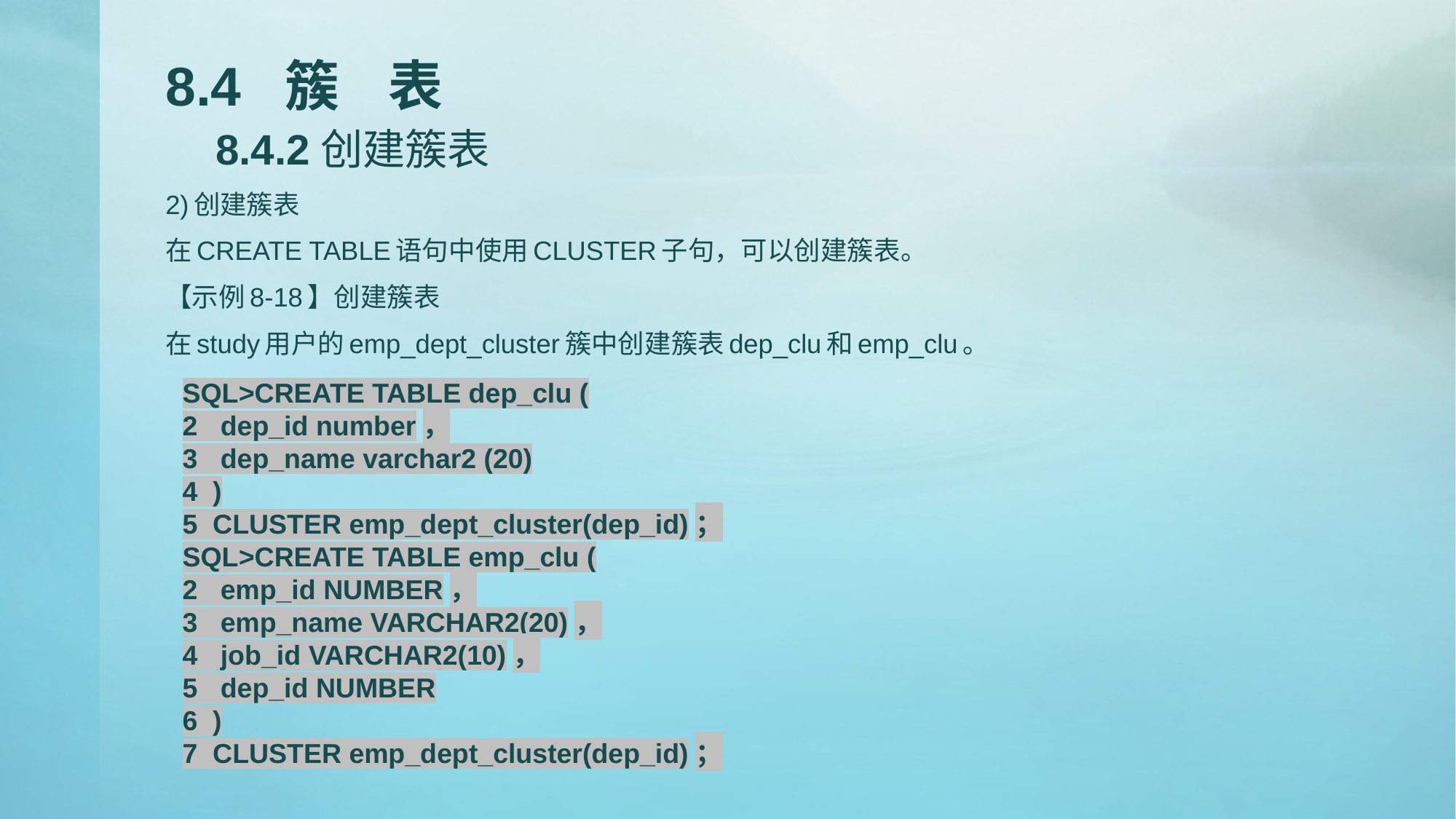

# 8.4  簇    表 8.4.2创建簇表
2)创建簇表
在CREATE TABLE语句中使用CLUSTER子句，可以创建簇表。
【示例8-18】创建簇表
在study用户的emp_dept_cluster簇中创建簇表dep_clu和emp_clu。
SQL>CREATE TABLE dep_clu (
2   dep_id number，
3   dep_name varchar2 (20)
4  )
5  CLUSTER emp_dept_cluster(dep_id)；
SQL>CREATE TABLE emp_clu (
2   emp_id NUMBER，
3   emp_name VARCHAR2(20)，
4   job_id VARCHAR2(10)，
5   dep_id NUMBER
6  )
7  CLUSTER emp_dept_cluster(dep_id)；